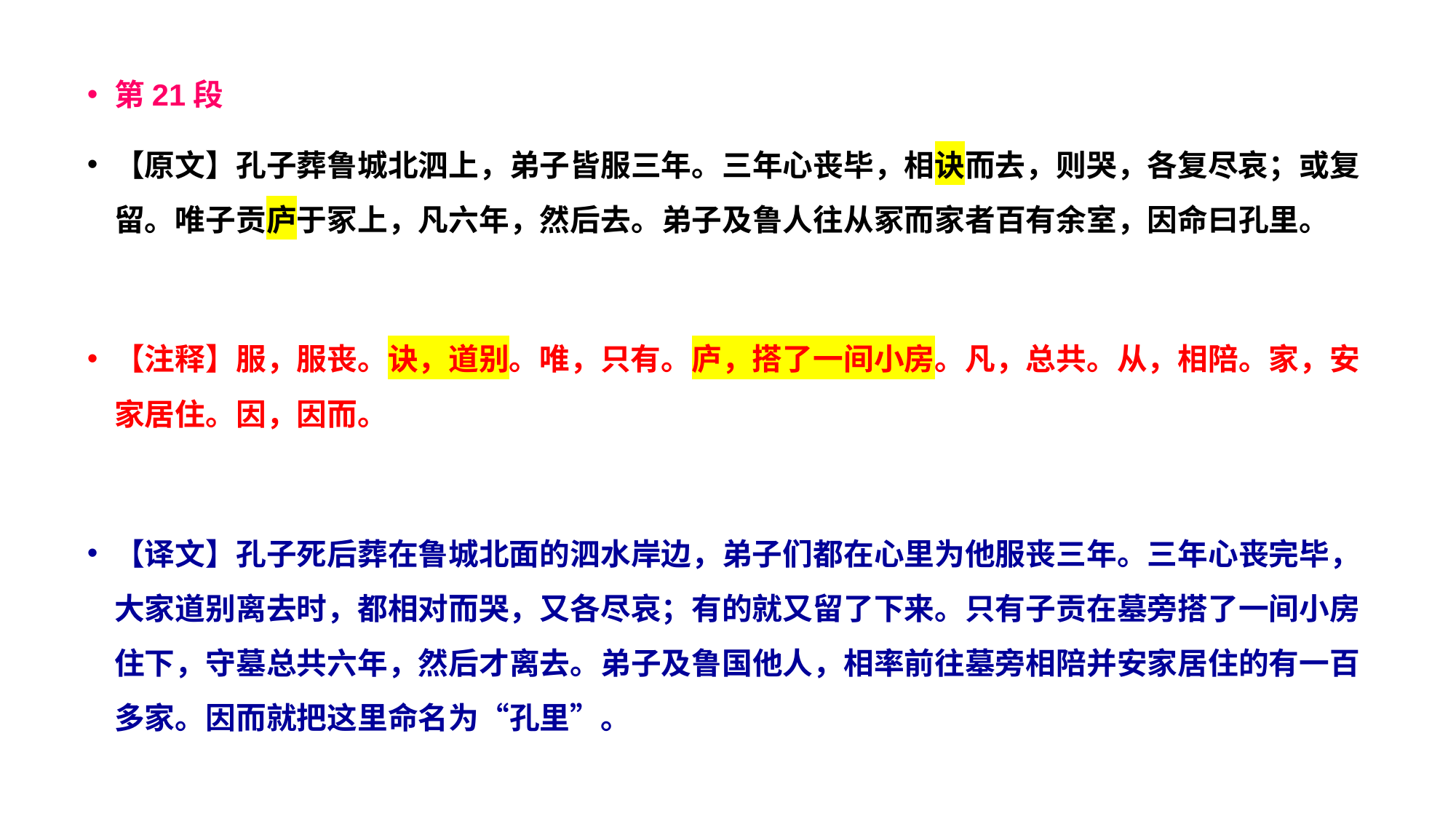

第21段
【原文】孔子葬鲁城北泗上，弟子皆服三年。三年心丧毕，相诀而去，则哭，各复尽哀；或复留。唯子贡庐于冢上，凡六年，然后去。弟子及鲁人往从冢而家者百有余室，因命曰孔里。

【注释】服，服丧。诀，道别。唯，只有。庐，搭了一间小房。凡，总共。从，相陪。家，安家居住。因，因而。

【译文】孔子死后葬在鲁城北面的泗水岸边，弟子们都在心里为他服丧三年。三年心丧完毕，大家道别离去时，都相对而哭，又各尽哀；有的就又留了下来。只有子贡在墓旁搭了一间小房住下，守墓总共六年，然后才离去。弟子及鲁国他人，相率前往墓旁相陪并安家居住的有一百多家。因而就把这里命名为“孔里”。